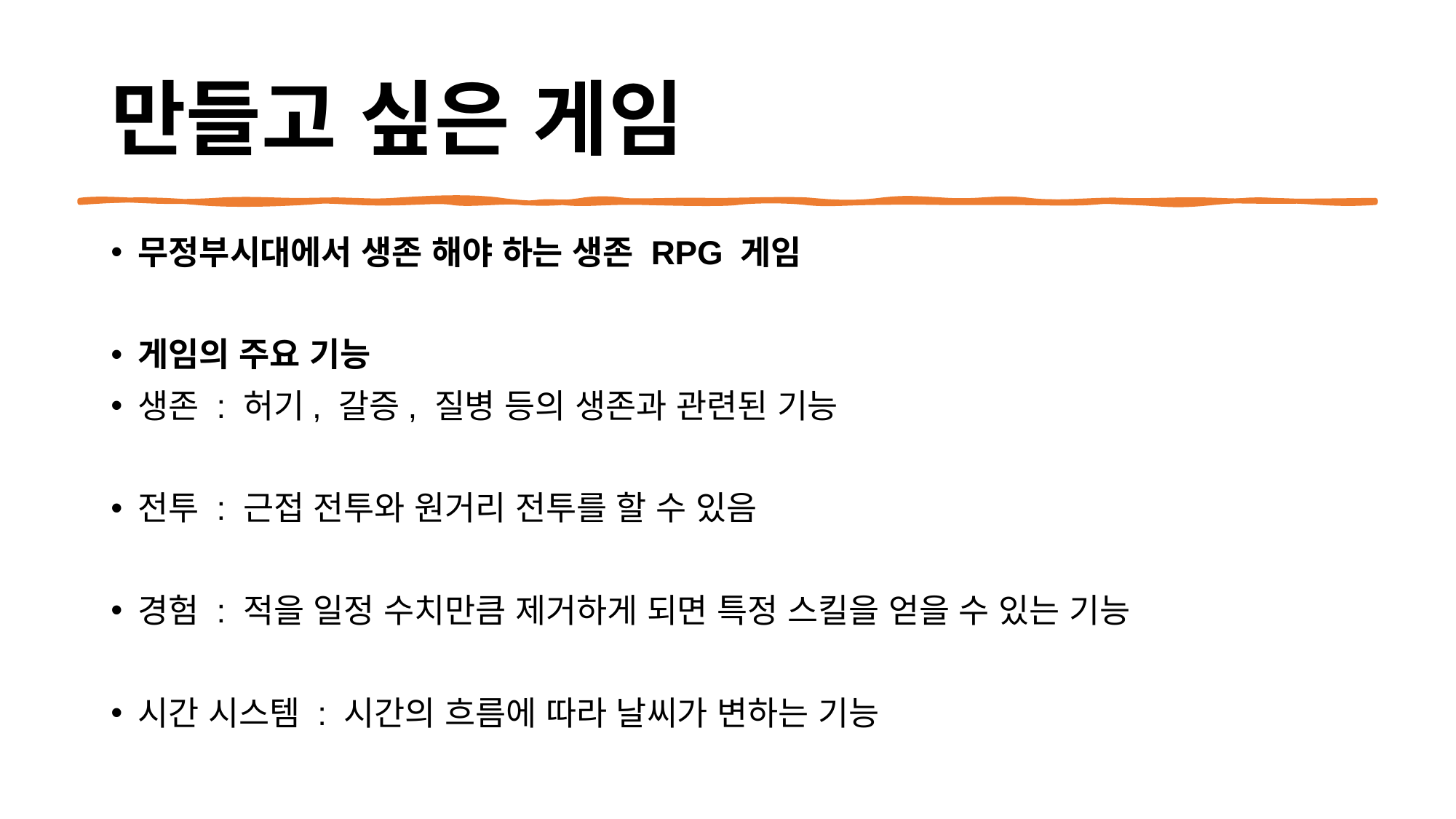

# 만들고 싶은 게임

무정부시대에서 생존 해야 하는 생존 RPG 게임

게임의 주요 기능
생존 : 허기, 갈증, 질병 등의 생존과 관련된 기능

전투 : 근접 전투와 원거리 전투를 할 수 있음

경험 : 적을 일정 수치만큼 제거하게 되면 특정 스킬을 얻을 수 있는 기능

시간 시스템 : 시간의 흐름에 따라 날씨가 변하는 기능